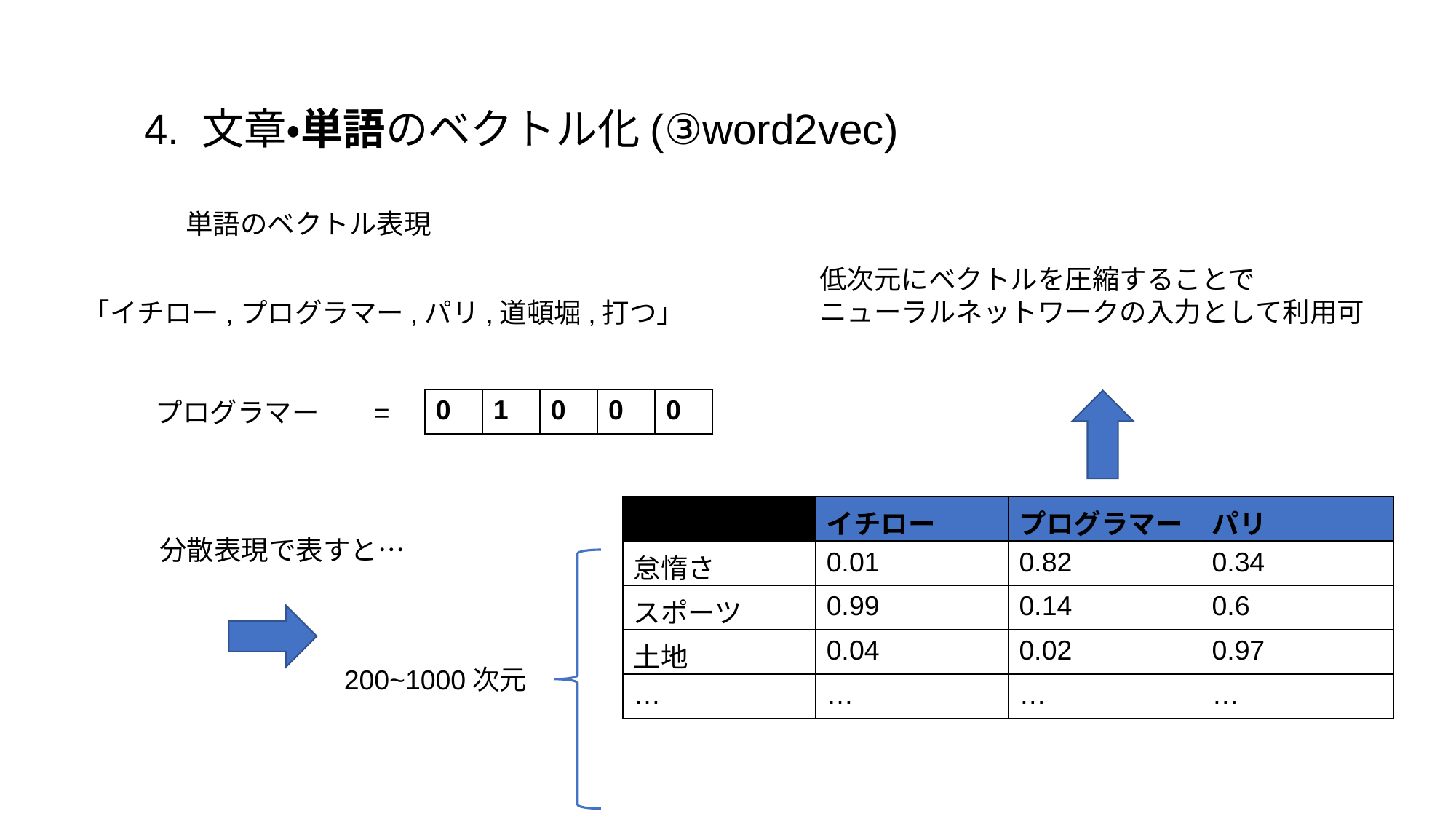

4. 文章・単語のベクトル化(③word2vec)
単語のベクトル表現
低次元にベクトルを圧縮することで
ニューラルネットワークの入力として利用可
「イチロー,プログラマー,パリ,道頓堀,打つ」
| 0 | 1 | 0 | 0 | 0 |
| --- | --- | --- | --- | --- |
プログラマー 	=

|  | イチロー | プログラマー | パリ |
| --- | --- | --- | --- |
| 怠惰さ | 0.01 | 0.82 | 0.34 |
| スポーツ | 0.99 | 0.14 | 0.6 |
| 土地 | 0.04 | 0.02 | 0.97 |
| … | … | … | … |
分散表現で表すと…

200~1000次元